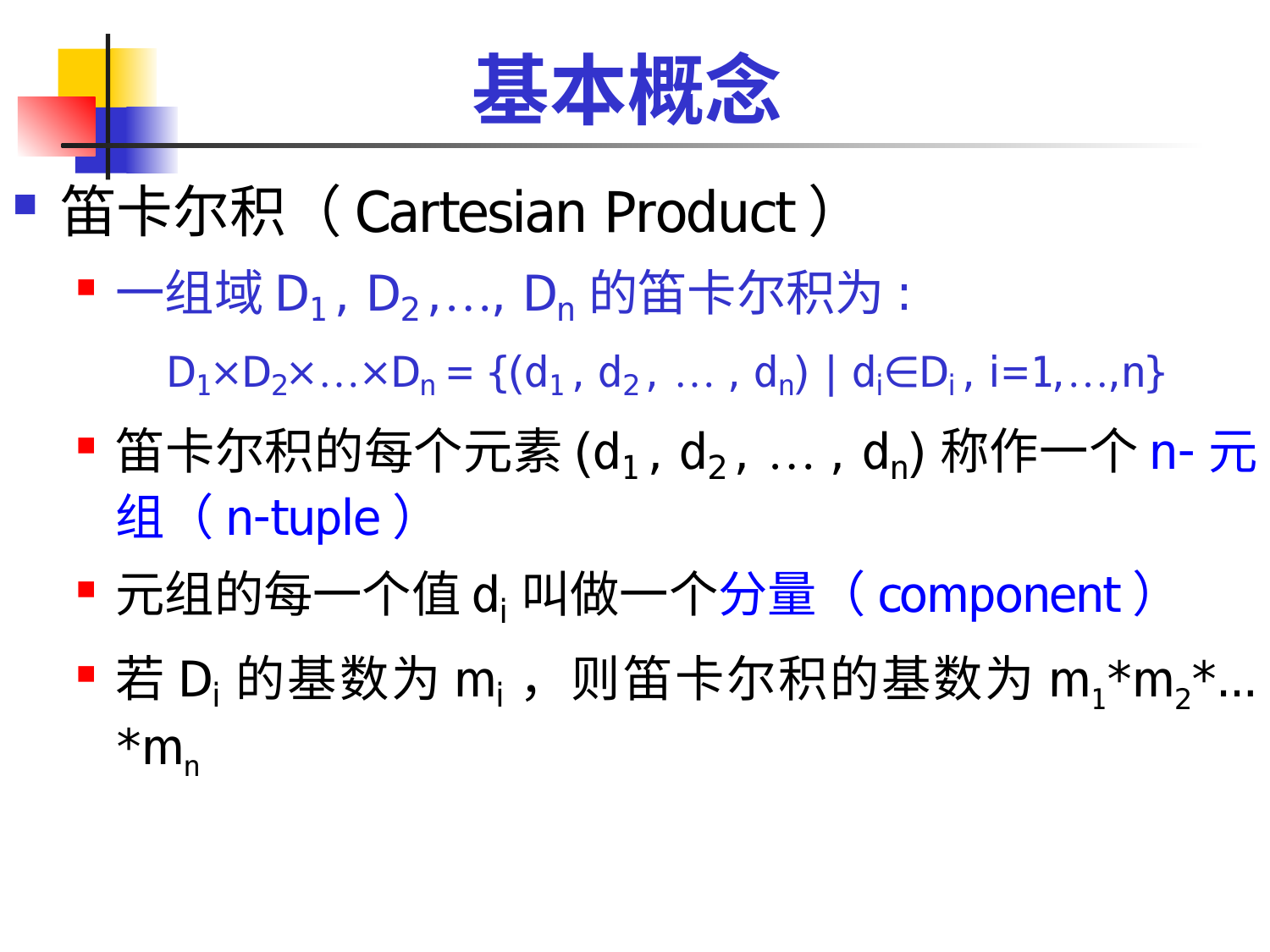

# 基本概念
笛卡尔积（Cartesian Product）
一组域D1 , D2 ,…, Dn的笛卡尔积为:
D1×D2×…×Dn = {(d1 , d2 , … , dn) | di∈Di , i=1,…,n}
笛卡尔积的每个元素(d1 , d2 , … , dn)称作一个n-元组（n-tuple）
元组的每一个值di叫做一个分量（component）
若Di的基数为mi，则笛卡尔积的基数为m1*m2*…*mn